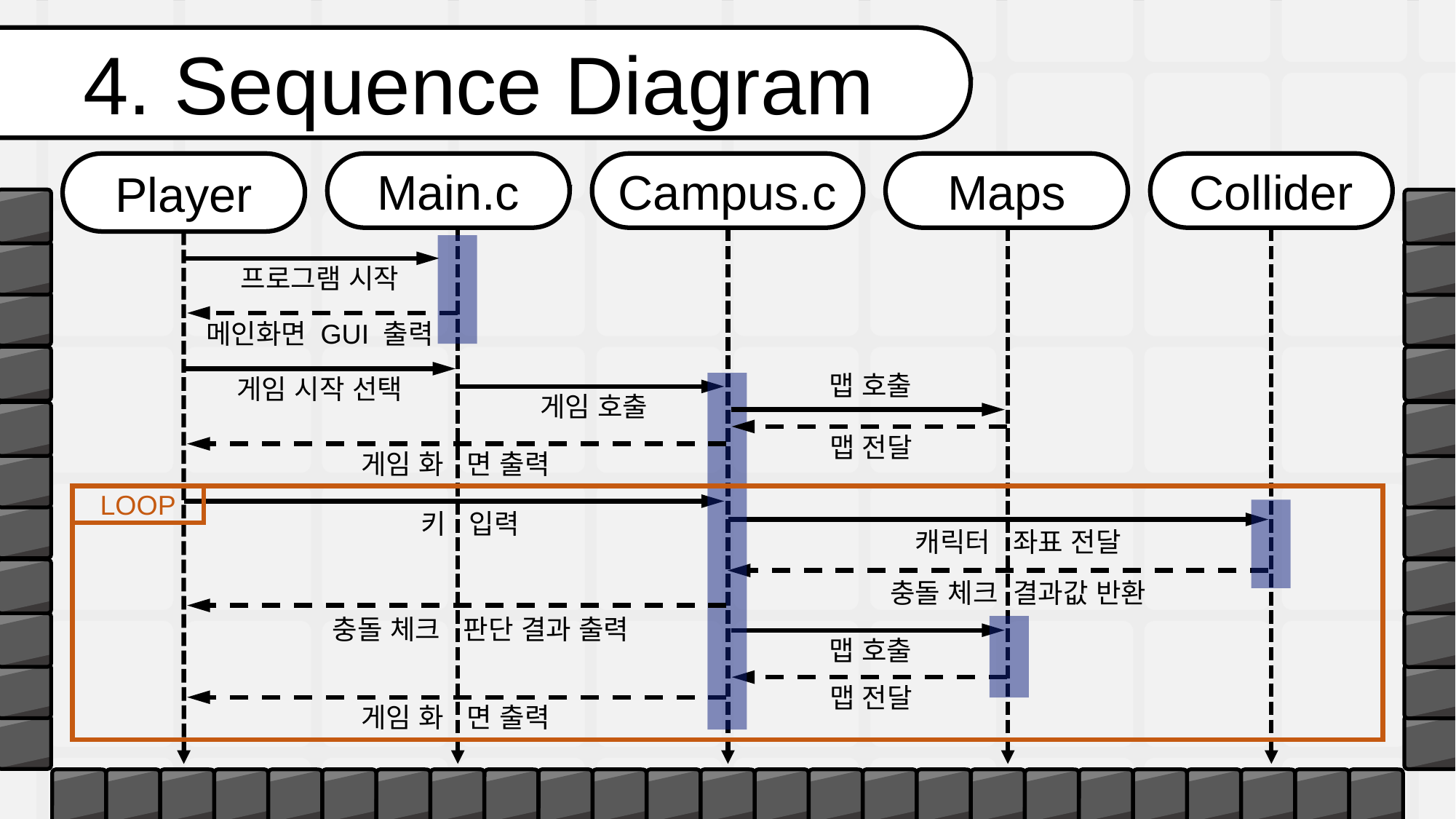

4. Sequence Diagram
Player
Main.c
Campus.c
Maps
Collider

프로그램 시작
메인화면 GUI 출력
맵 호출
게임 시작 선택

게임 호출
맵 전달
게임 화   면 출력
LOOP

   키   입력
    캐릭터   좌표 전달
    충돌 체크  결과값 반환
      충돌 체크   판단 결과 출력

맵 호출
맵 전달
게임 화   면 출력